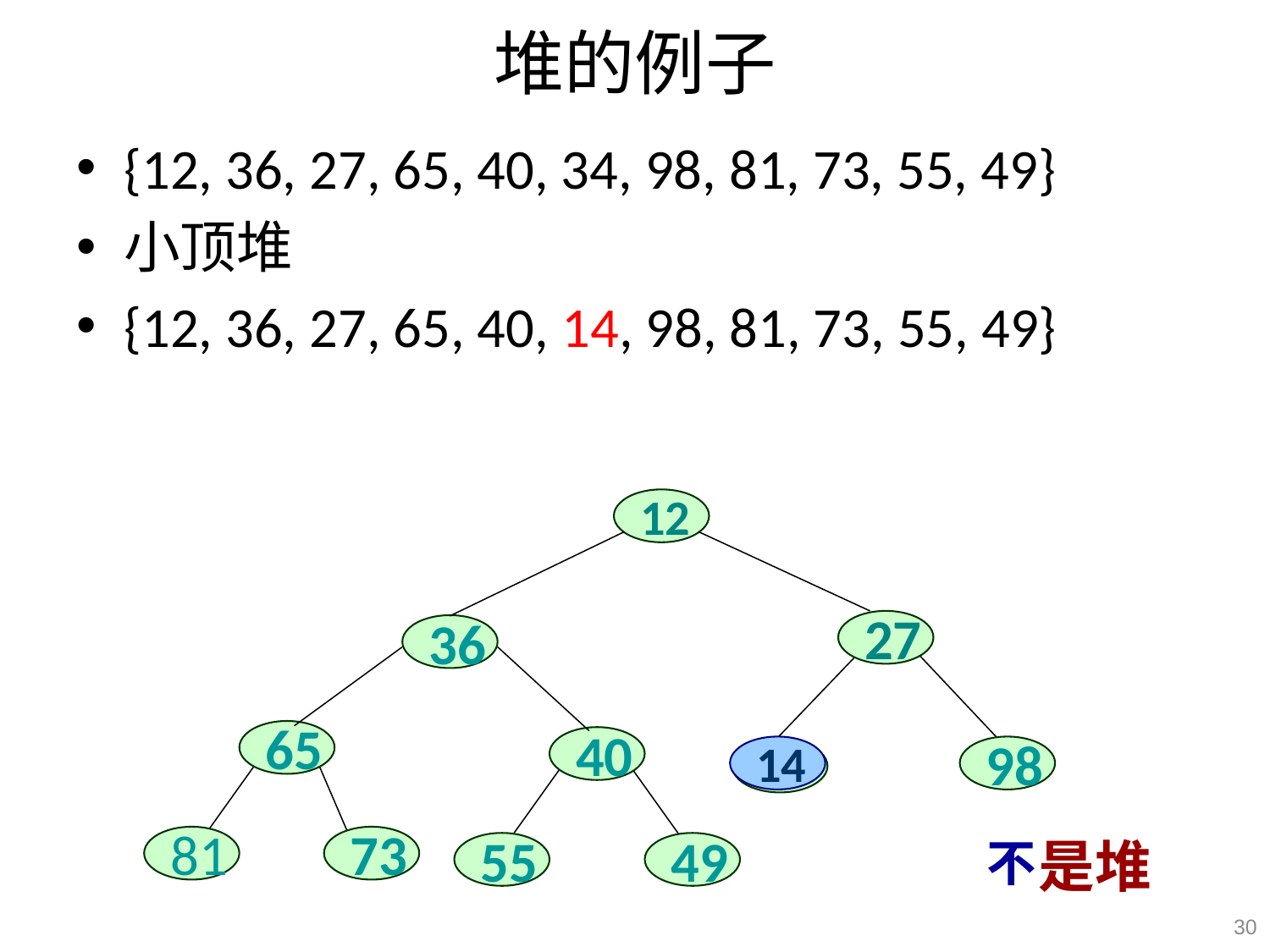

# 堆的例子
{12, 36, 27, 65, 40, 34, 98, 81, 73, 55, 49}
小顶堆
{12, 36, 27, 65, 40, 14, 98, 81, 73, 55, 49}

12

27
36

65
40
14
98
34

是堆
不
81
73
55
49
30